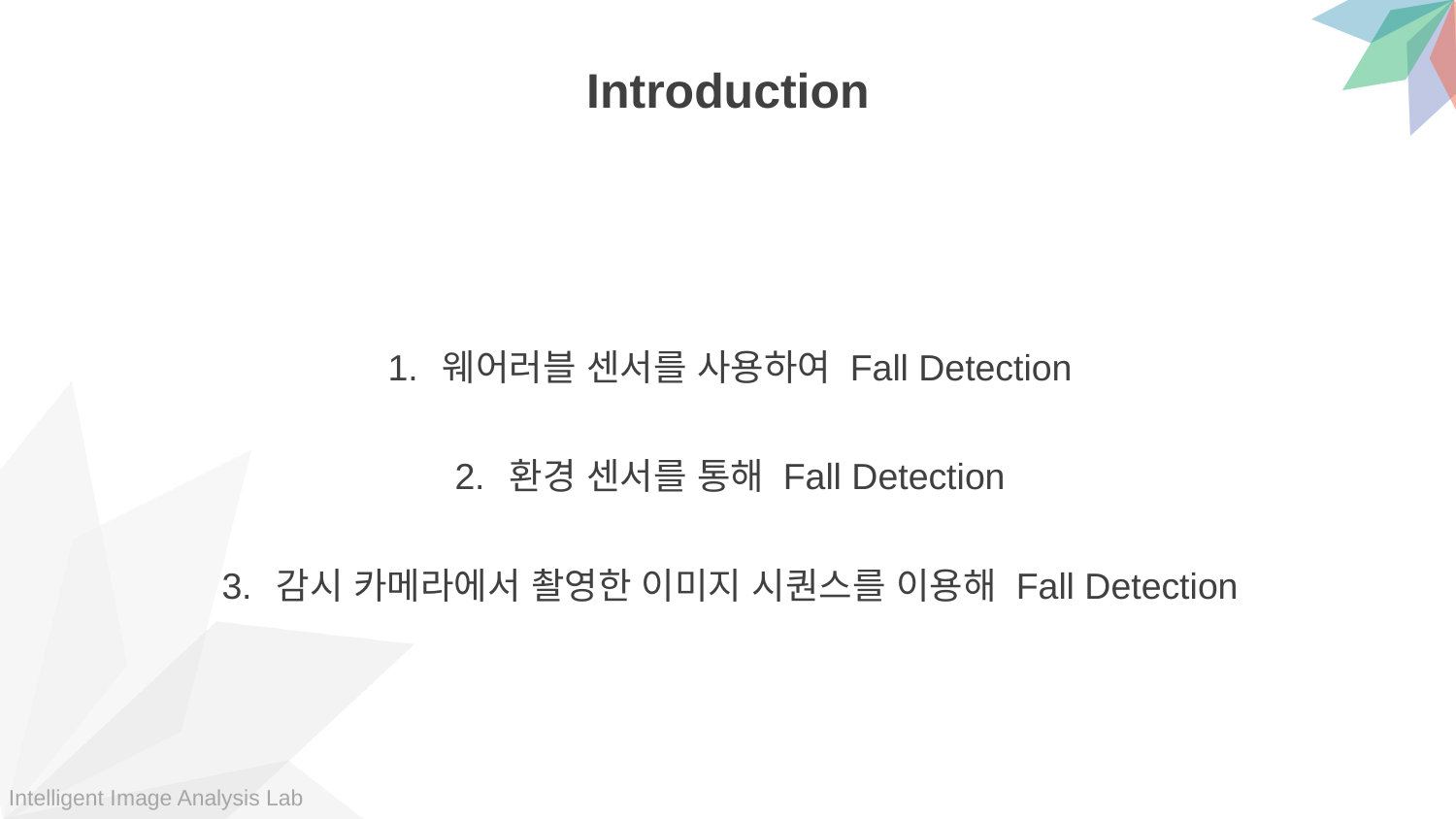

Introduction
웨어러블 센서를 사용하여 Fall Detection
환경 센서를 통해 Fall Detection
감시 카메라에서 촬영한 이미지 시퀀스를 이용해 Fall Detection